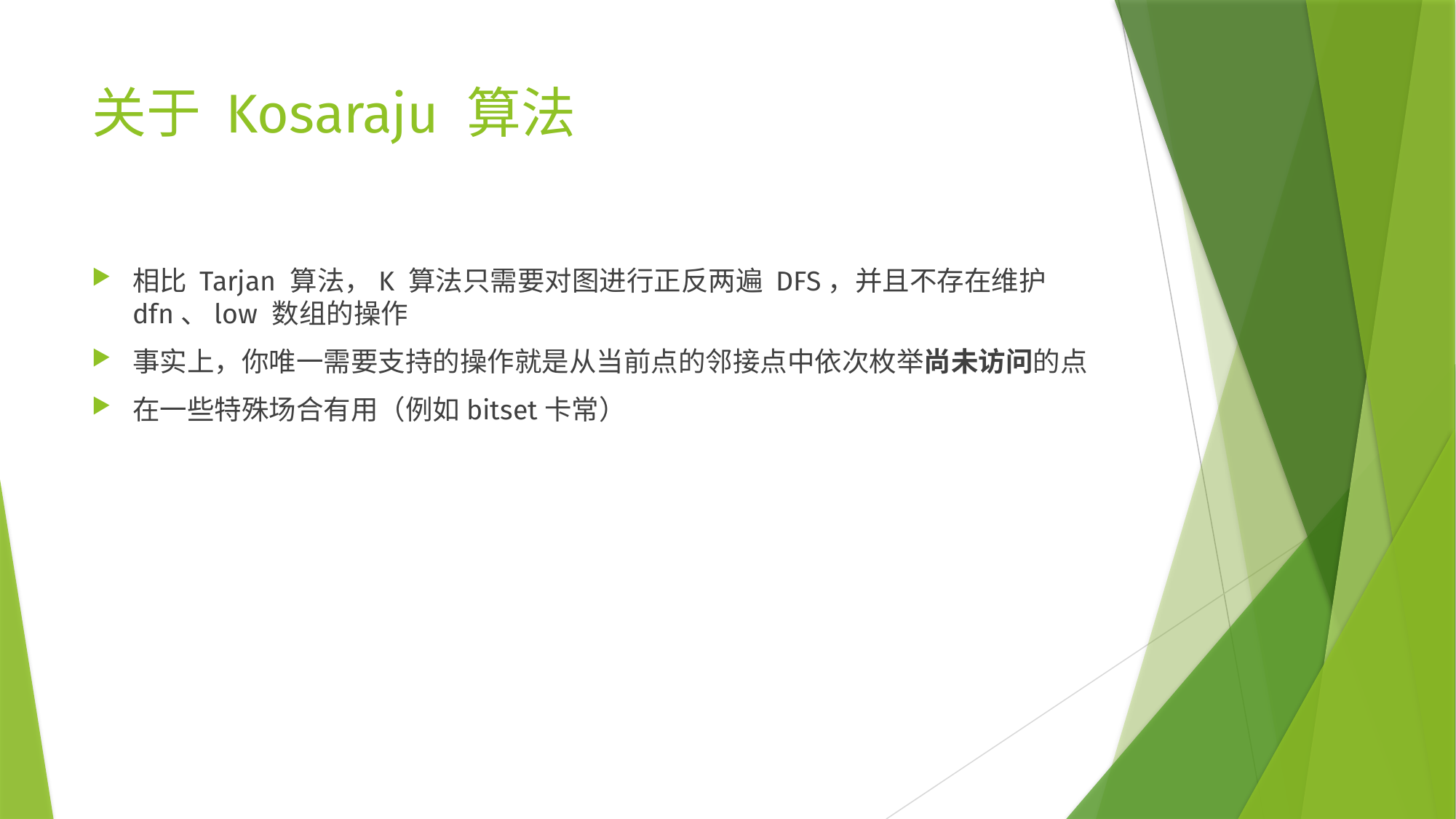

# 关于 Kosaraju 算法
相比 Tarjan 算法，K 算法只需要对图进行正反两遍 DFS，并且不存在维护 dfn、low 数组的操作
事实上，你唯一需要支持的操作就是从当前点的邻接点中依次枚举尚未访问的点
在一些特殊场合有用（例如bitset卡常）